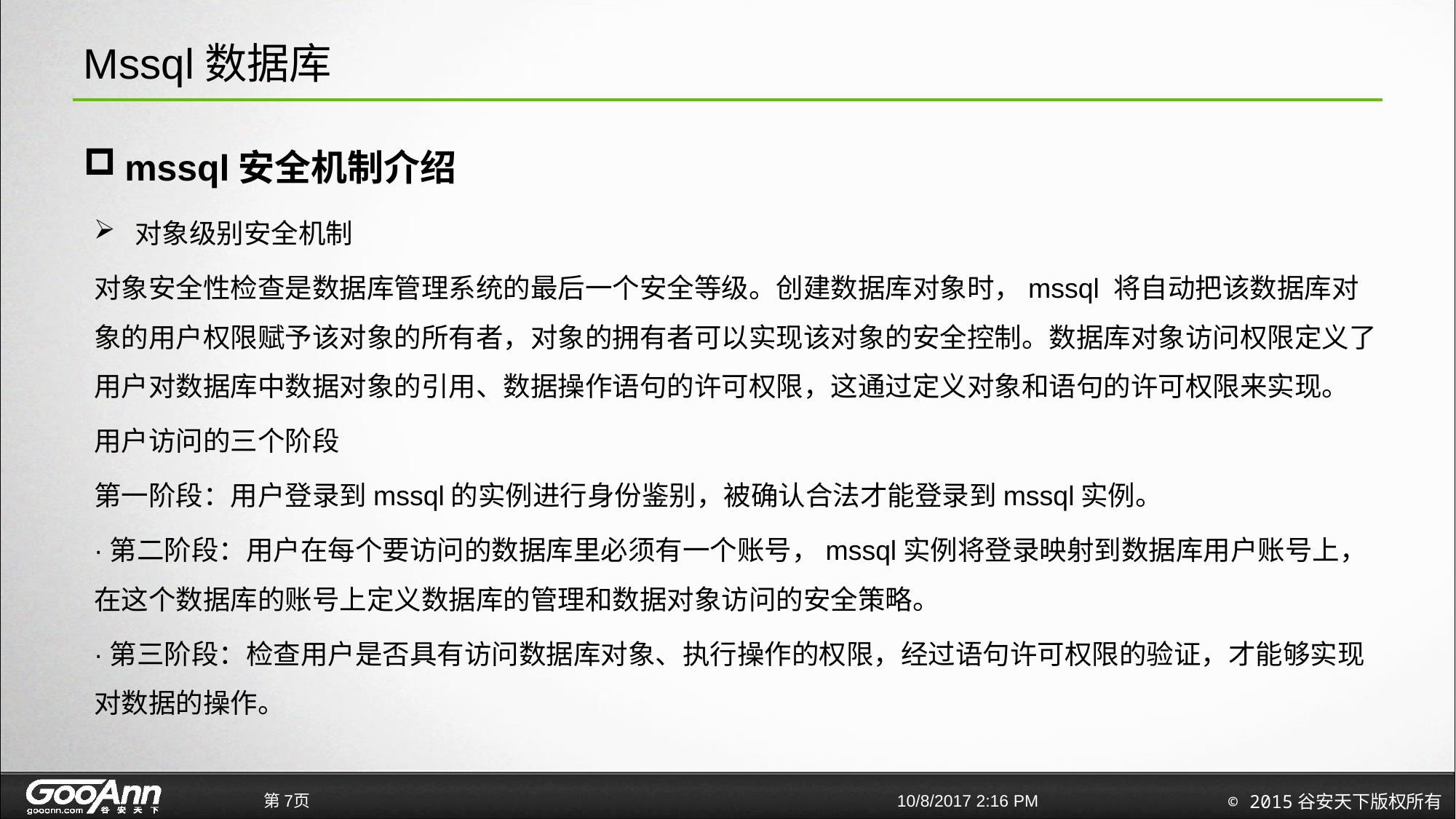

# Mssql数据库
mssql安全机制介绍
对象级别安全机制
对象安全性检查是数据库管理系统的最后一个安全等级。创建数据库对象时，mssql 将自动把该数据库对象的用户权限赋予该对象的所有者，对象的拥有者可以实现该对象的安全控制。数据库对象访问权限定义了用户对数据库中数据对象的引用、数据操作语句的许可权限，这通过定义对象和语句的许可权限来实现。
用户访问的三个阶段
第一阶段：用户登录到mssql的实例进行身份鉴别，被确认合法才能登录到mssql实例。
·第二阶段：用户在每个要访问的数据库里必须有一个账号，mssql实例将登录映射到数据库用户账号上，在这个数据库的账号上定义数据库的管理和数据对象访问的安全策略。
·第三阶段：检查用户是否具有访问数据库对象、执行操作的权限，经过语句许可权限的验证，才能够实现对数据的操作。